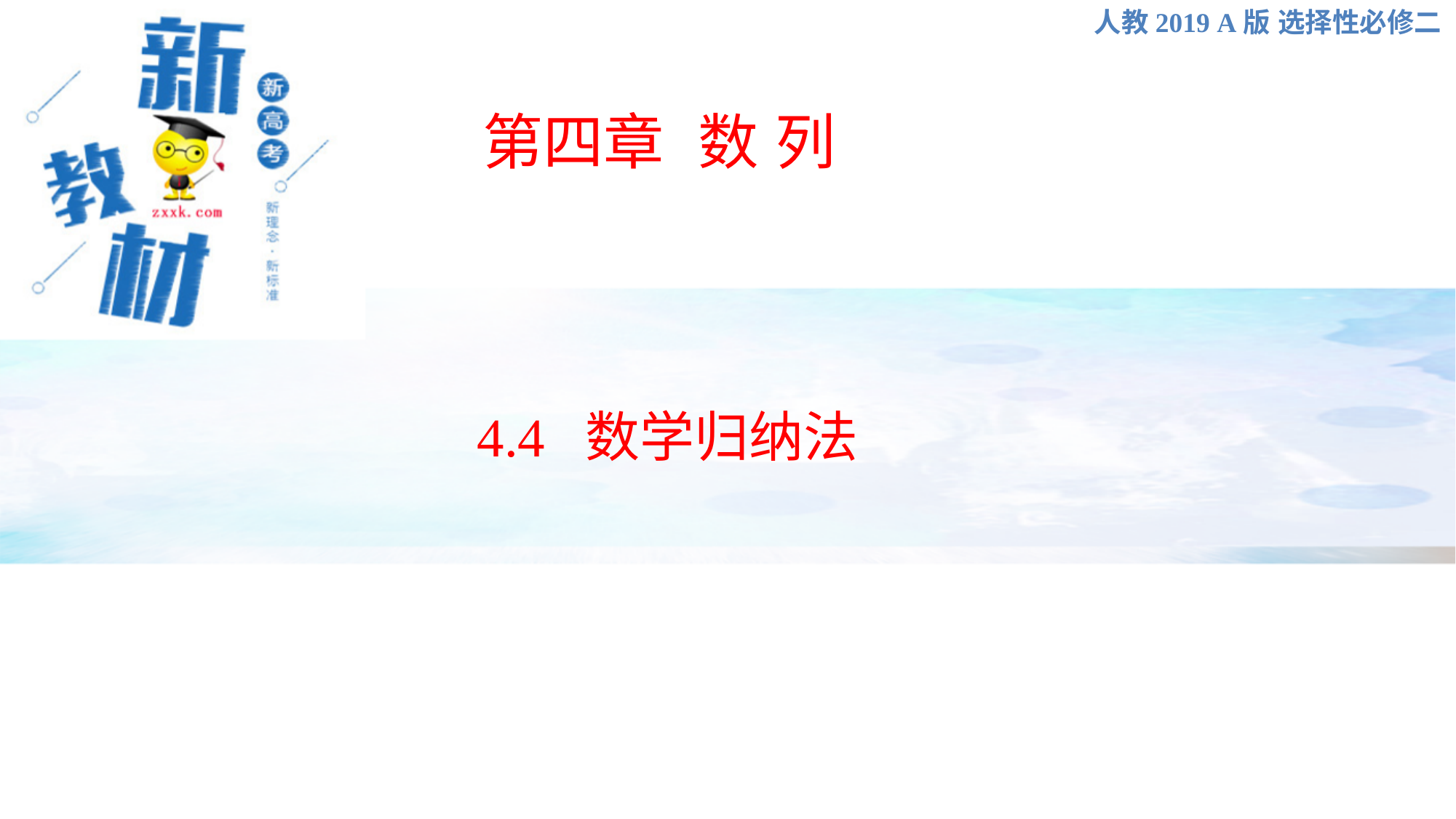

人教2019 A版 选择性必修二
第四章  数 列

    4.4  数学归纳法